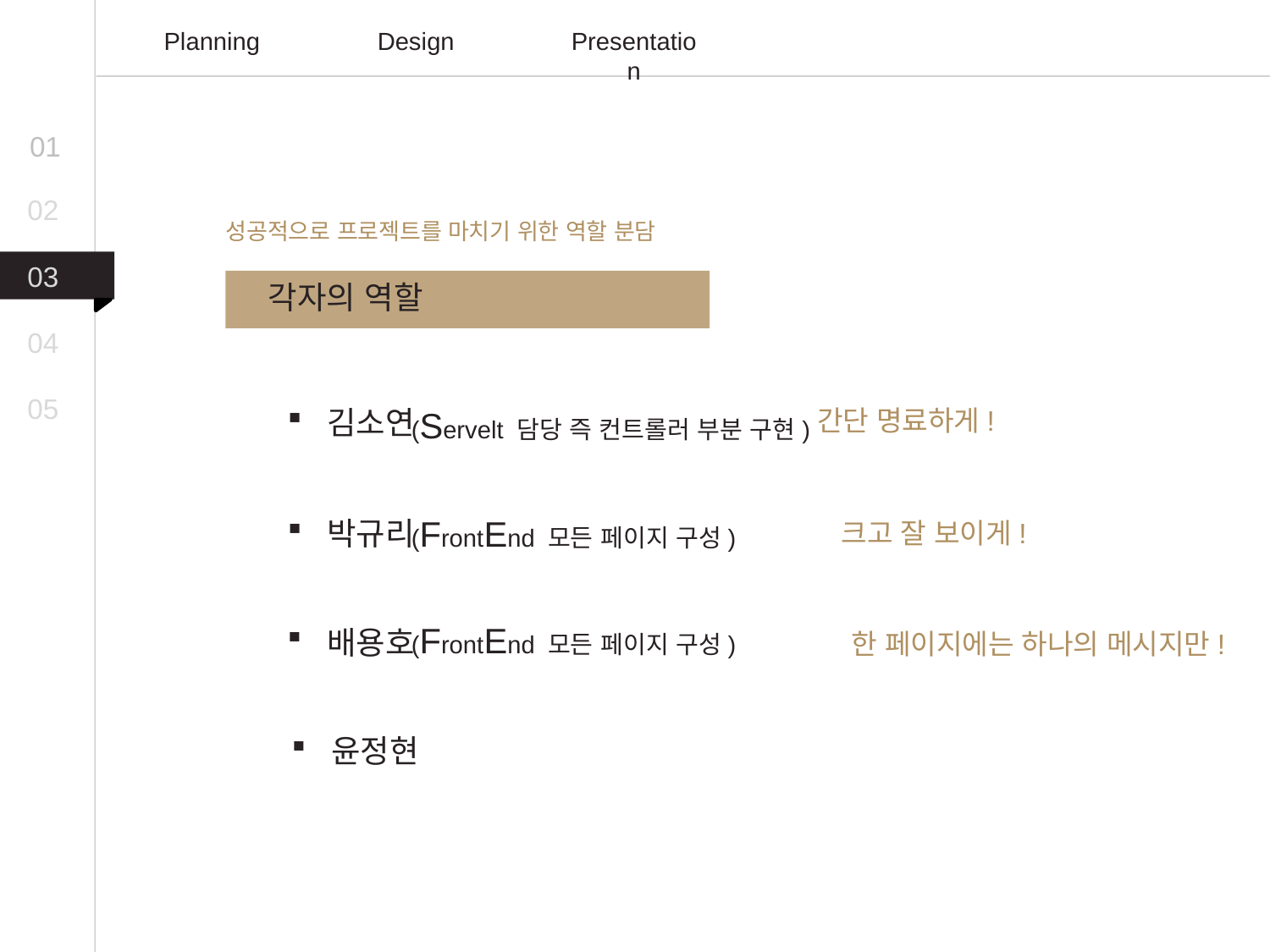

Planning
Design
Presentation
01
02
성공적으로 프로젝트를 마치기 위한 역할 분담

03

각자의 역할

04
05
간단 명료하게!
김소연
(Servelt 담당 즉 컨트롤러 부분 구현)
(FrontEnd 모든 페이지 구성)
박규리
크고 잘 보이게!
(FrontEnd 모든 페이지 구성)
배용호
한 페이지에는 하나의 메시지만!
윤정현